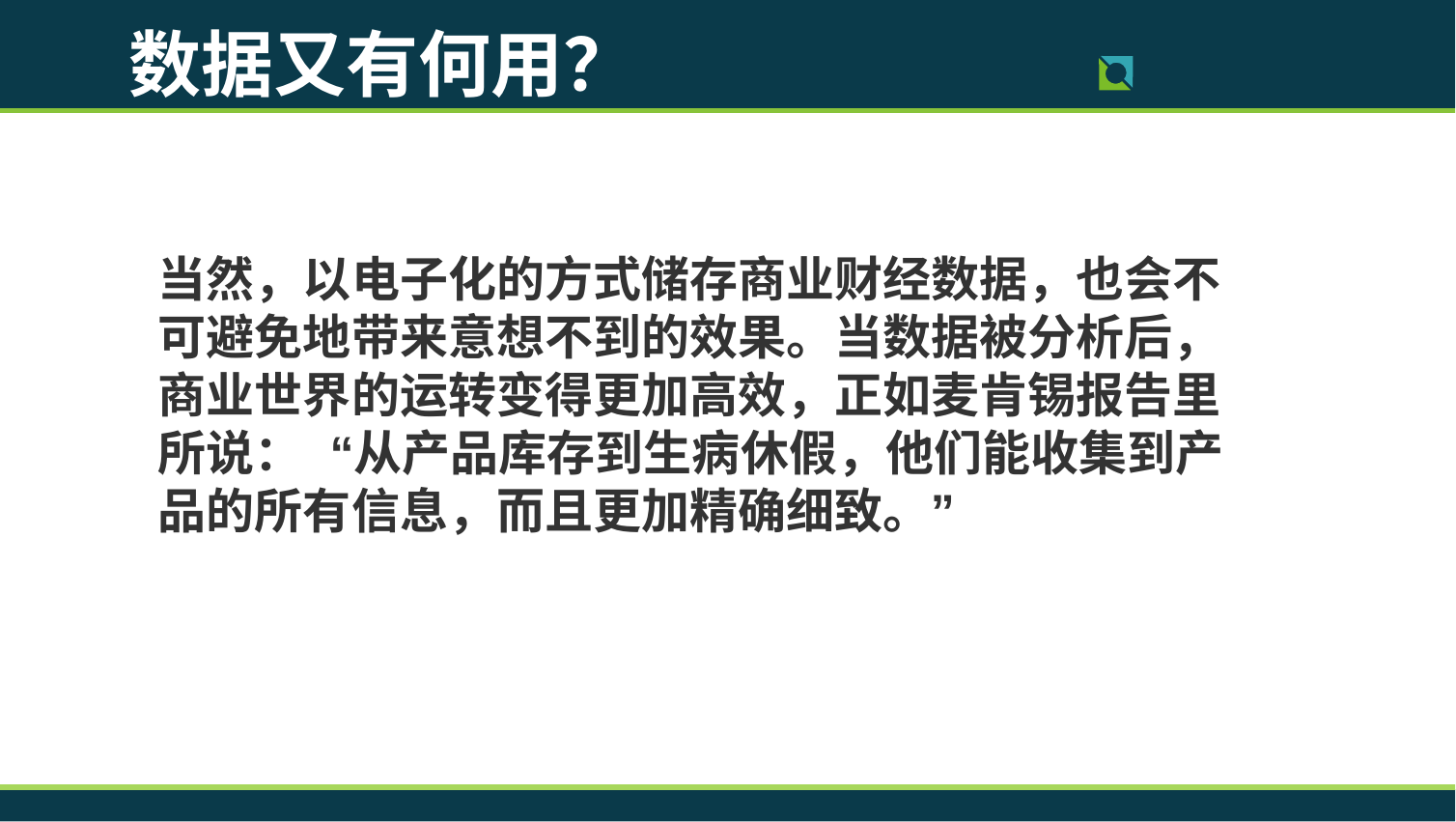

数据又有何用？

当然，以电子化的方式储存商业财经数据，也会不可避免地带来意想不到的效果。当数据被分析后，商业世界的运转变得更加高效，正如麦肯锡报告里所说：  “从产品库存到生病休假，他们能收集到产品的所有信息，而且更加精确细致。”